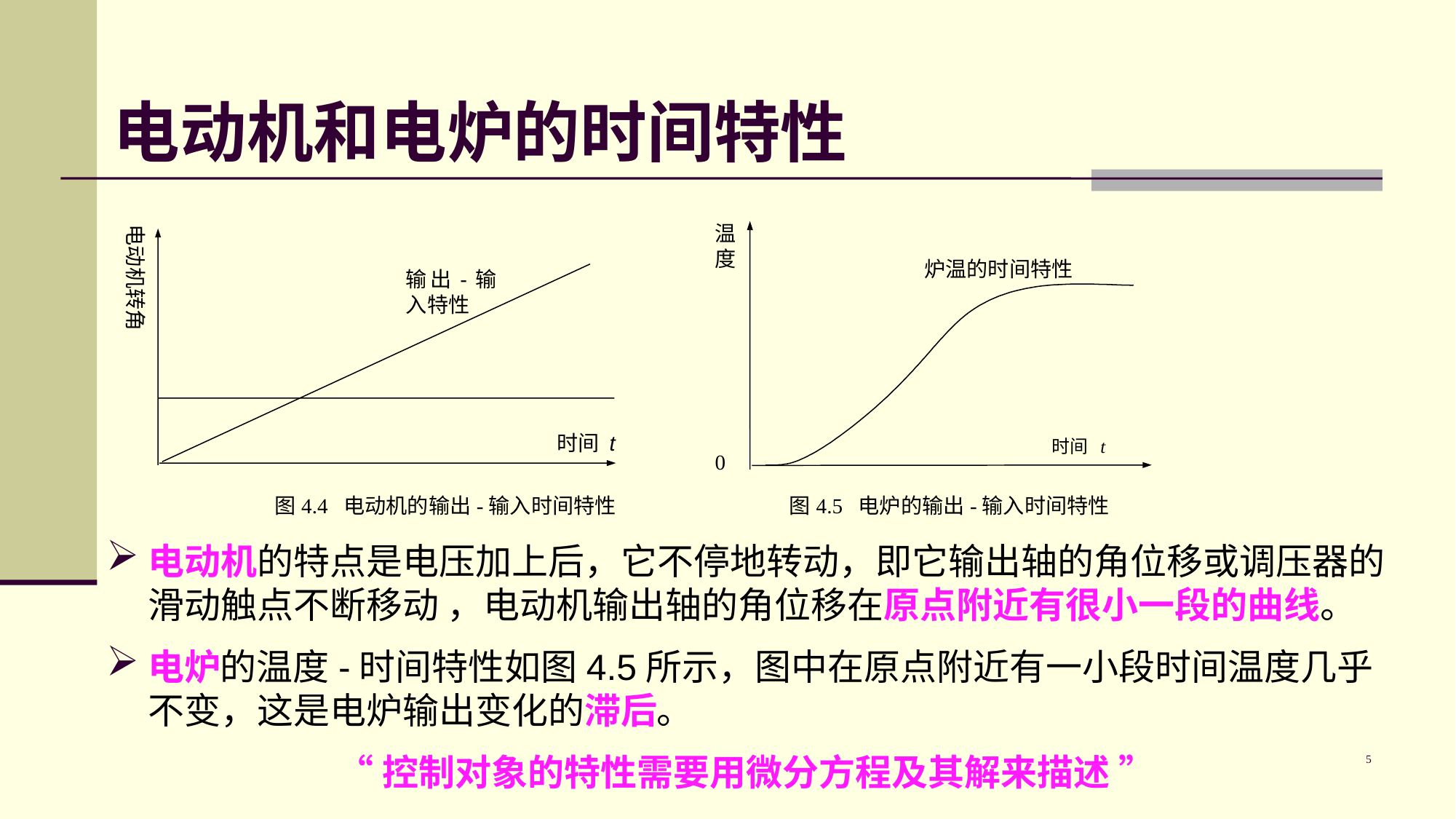

电动机和电炉的时间特性
温
度

炉温的时间特性

时间  t
0

                   图4.4  电动机的输出-输入时间特性                                     图4.5  电炉的输出-输入时间特性

电动机转角
输出-输入特性
时间 t
电动机的特点是电压加上后，它不停地转动，即它输出轴的角位移或调压器的滑动触点不断移动 ，电动机输出轴的角位移在原点附近有很小一段的曲线。
电炉的温度-时间特性如图4.5所示，图中在原点附近有一小段时间温度几乎不变，这是电炉输出变化的滞后。
“控制对象的特性需要用微分方程及其解来描述 ”
5